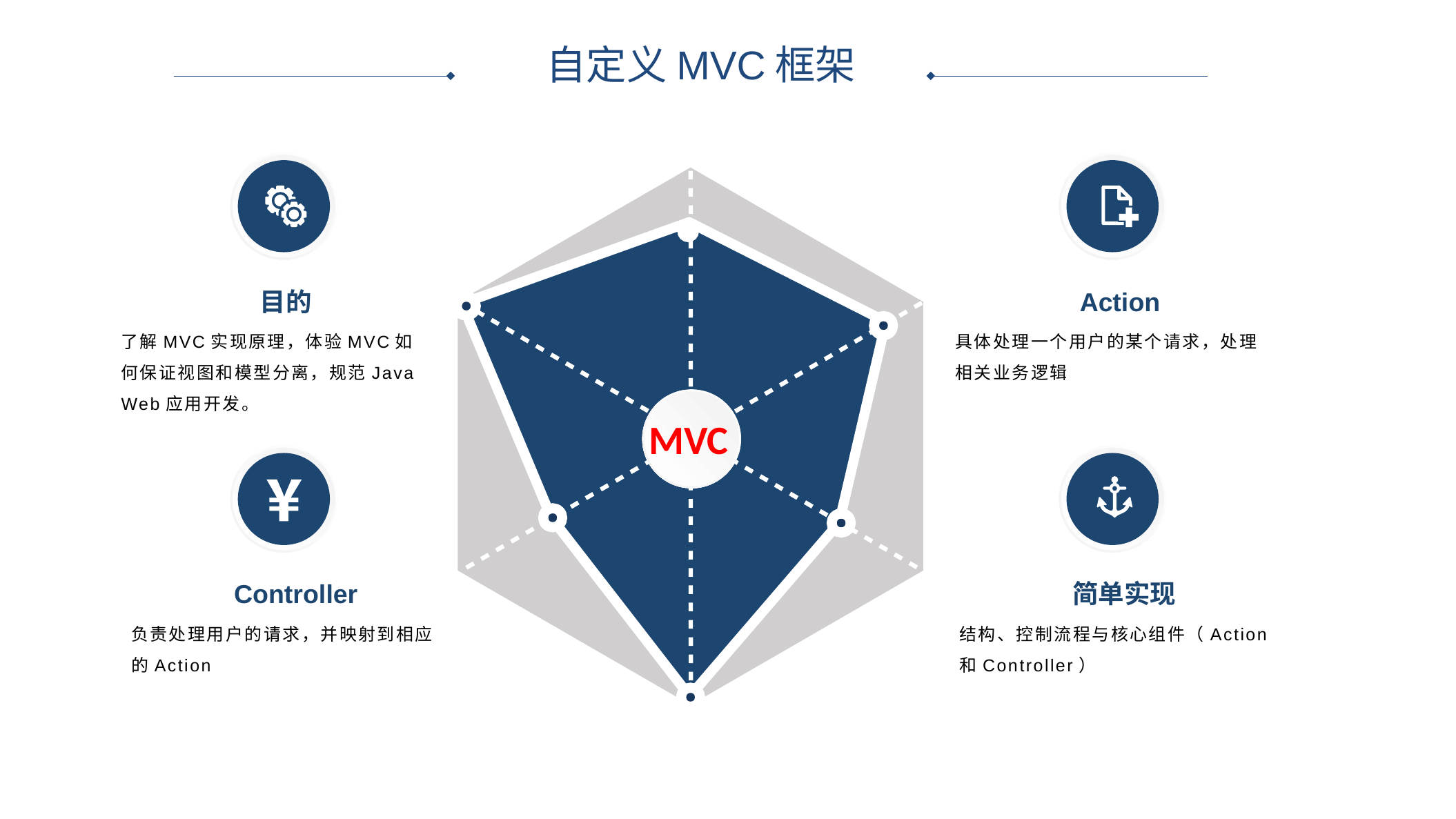

自定义MVC框架

目的
了解MVC实现原理，体验MVC如何保证视图和模型分离，规范Java Web应用开发。
Action
具体处理一个用户的某个请求，处理相关业务逻辑

MVC

Controller
负责处理用户的请求，并映射到相应的Action
简单实现
结构、控制流程与核心组件（Action和Controller）